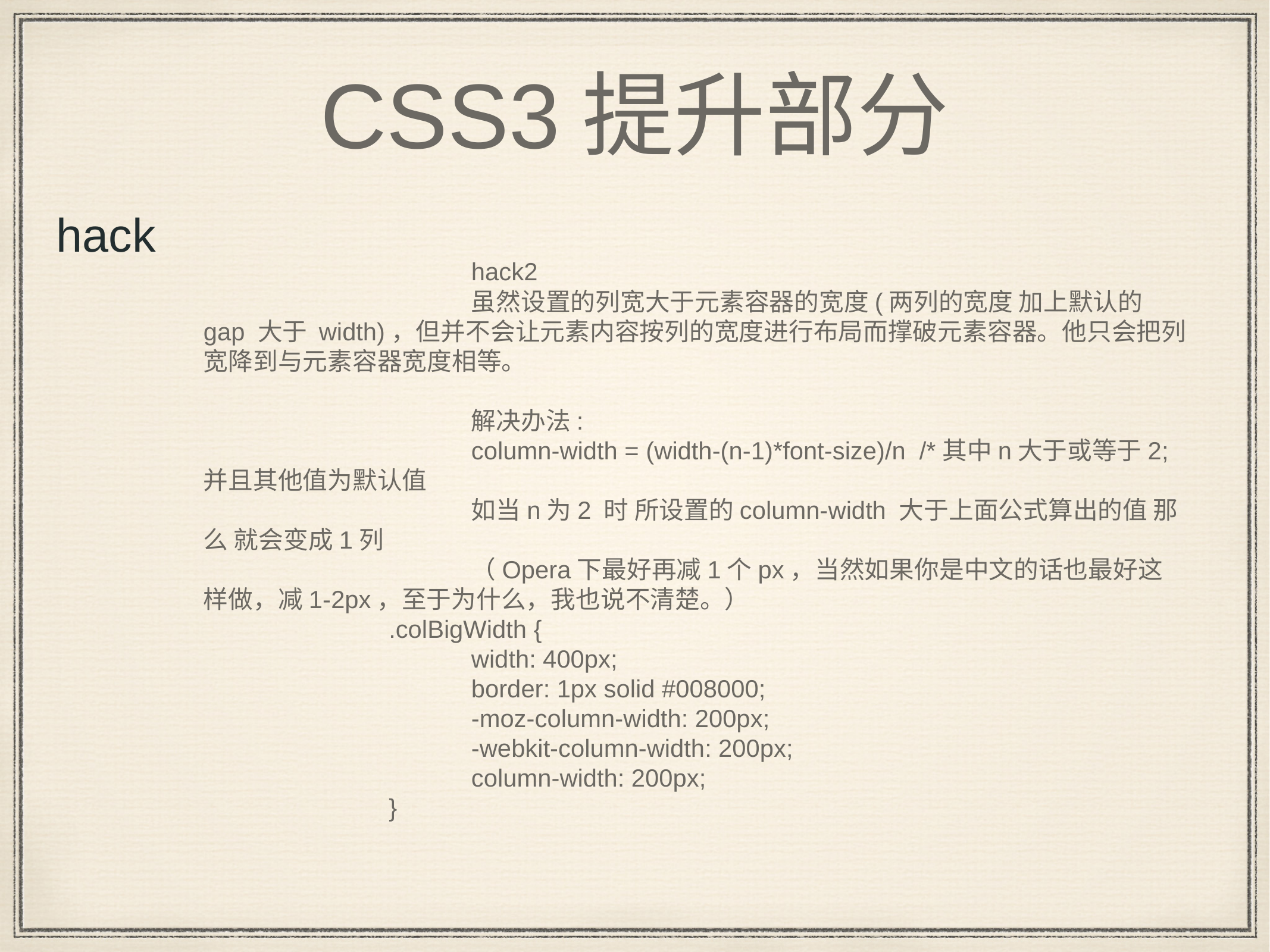

# CSS3提升部分
hack

		 	hack2
			虽然设置的列宽大于元素容器的宽度(两列的宽度 加上默认的gap 大于 width)，但并不会让元素内容按列的宽度进行布局而撑破元素容器。他只会把列宽降到与元素容器宽度相等。

			解决办法:
			column-width = (width-(n-1)*font-size)/n  /*其中n大于或等于2;并且其他值为默认值
			如当n为2 时 所设置的column-width 大于上面公式算出的值 那么 就会变成1列
			（Opera下最好再减1个px，当然如果你是中文的话也最好这样做，减1-2px，至于为什么，我也说不清楚。）
		 .colBigWidth {
			width: 400px;
			border: 1px solid #008000;
			-moz-column-width: 200px;
			-webkit-column-width: 200px;
			column-width: 200px;
		 }